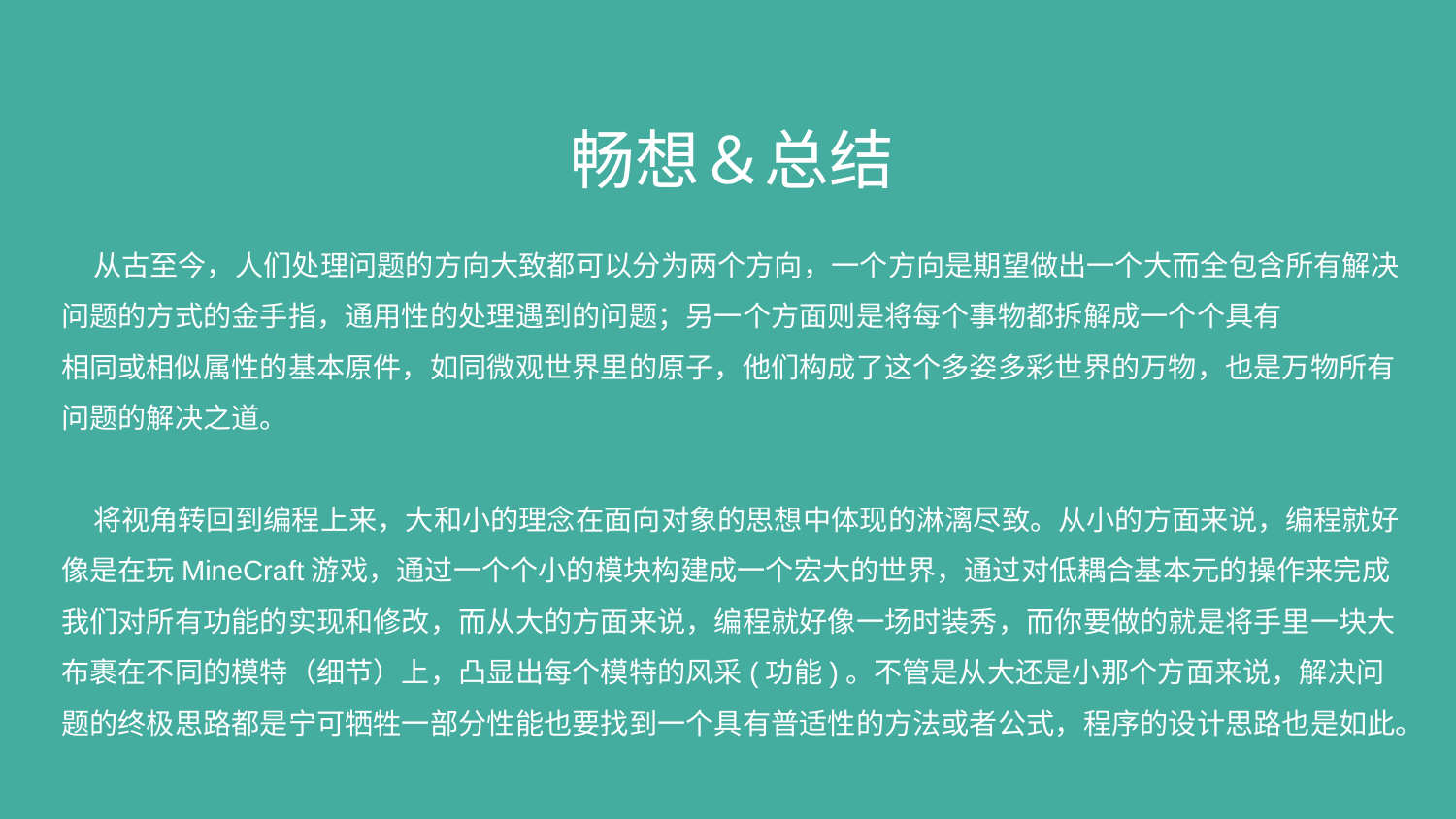

畅想＆总结

    从古至今，人们处理问题的方向大致都可以分为两个方向，一个方向是期望做出一个大而全包含所有解决问题的方式的金手指，通用性的处理遇到的问题；另一个方面则是将每个事物都拆解成一个个具有
相同或相似属性的基本原件，如同微观世界里的原子，他们构成了这个多姿多彩世界的万物，也是万物所有问题的解决之道。

    将视角转回到编程上来，大和小的理念在面向对象的思想中体现的淋漓尽致。从小的方面来说，编程就好像是在玩MineCraft游戏，通过一个个小的模块构建成一个宏大的世界，通过对低耦合基本元的操作来完成我们对所有功能的实现和修改，而从大的方面来说，编程就好像一场时装秀，而你要做的就是将手里一块大布裹在不同的模特（细节）上，凸显出每个模特的风采(功能)。不管是从大还是小那个方面来说，解决问题的终极思路都是宁可牺牲一部分性能也要找到一个具有普适性的方法或者公式，程序的设计思路也是如此。